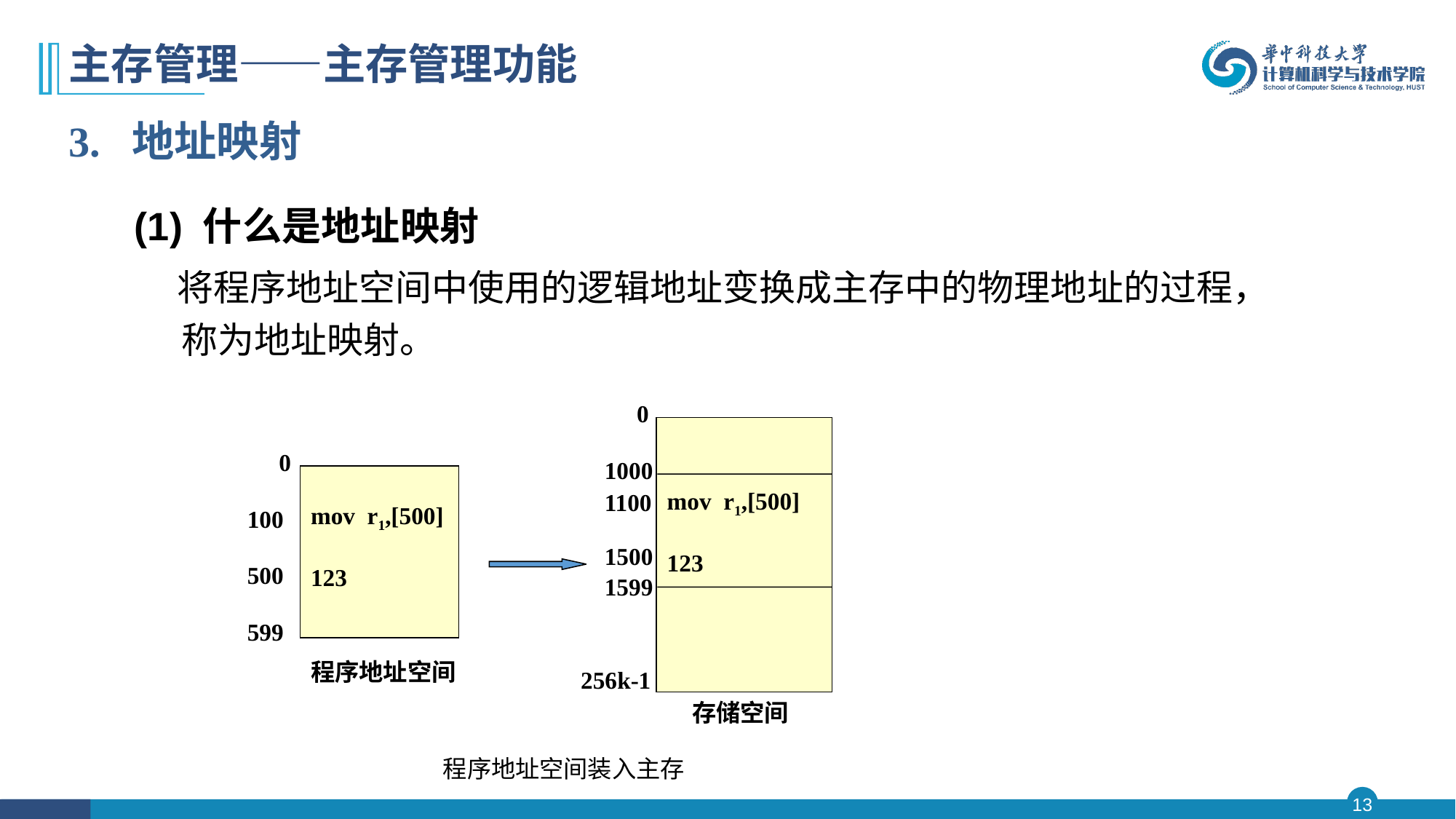

# 主存管理——主存管理功能
3.  地址映射
      (1) 什么是地址映射
               将程序地址空间中使用的逻辑地址变换成主存中的物理地址的过程，
      称为地址映射。
0

mov  r1,[500]

123
1000

1100
1500
1599

256k-1
存储空间
0

mov  r1,[500]

123
100
500
599
程序地址空间

程序地址空间装入主存